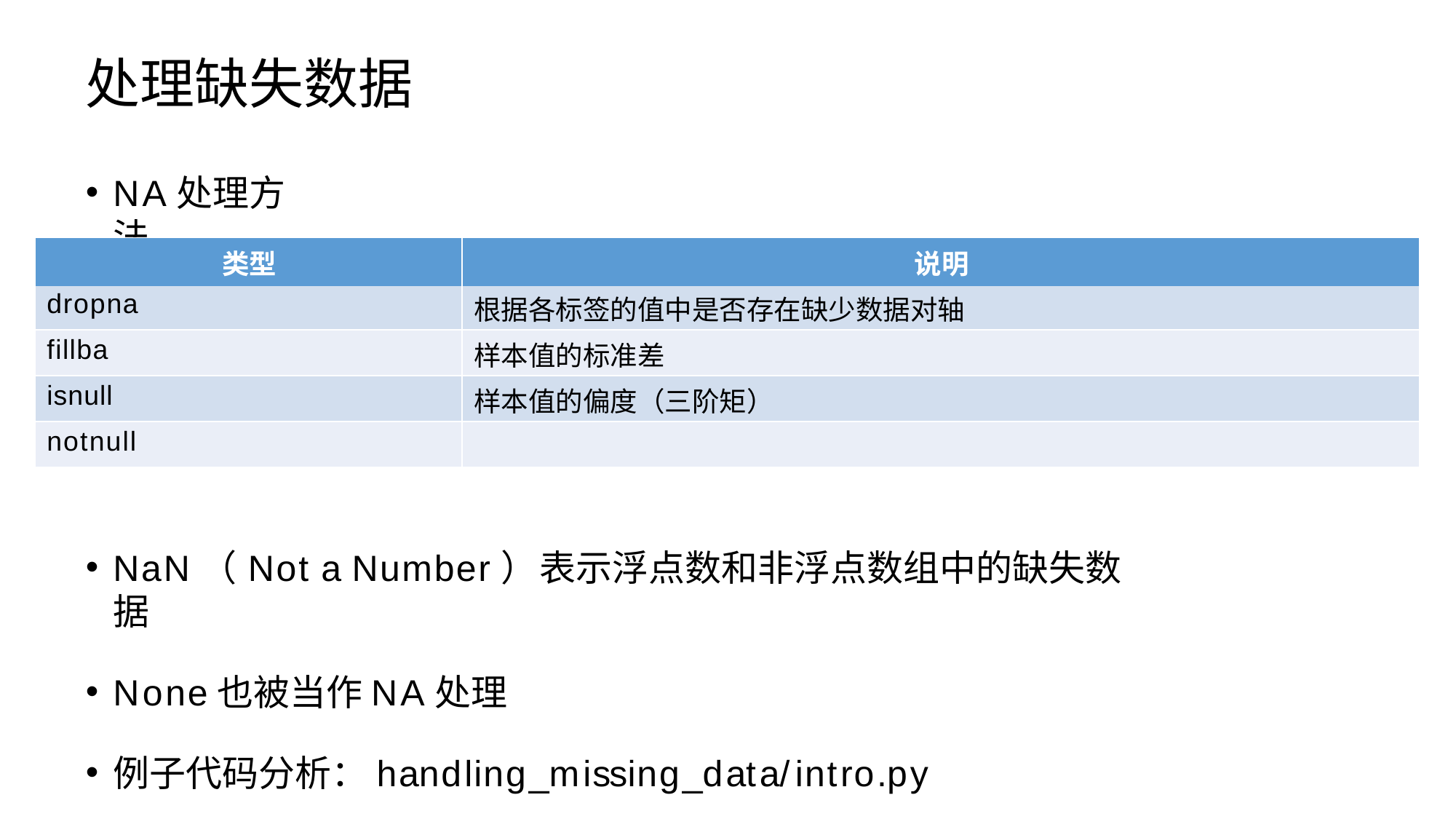

# 处理缺失数据
NA处理方法
| 类型 | 说明 |
| --- | --- |
| dropna | 根据各标签的值中是否存在缺少数据对轴 |
| fillba | 样本值的标准差 |
| isnull | 样本值的偏度（三阶矩） |
| notnull |  |
NaN（Not a Number）表示浮点数和非浮点数组中的缺失数据
None也被当作NA处理
例子代码分析：handling_missing_data/intro.py